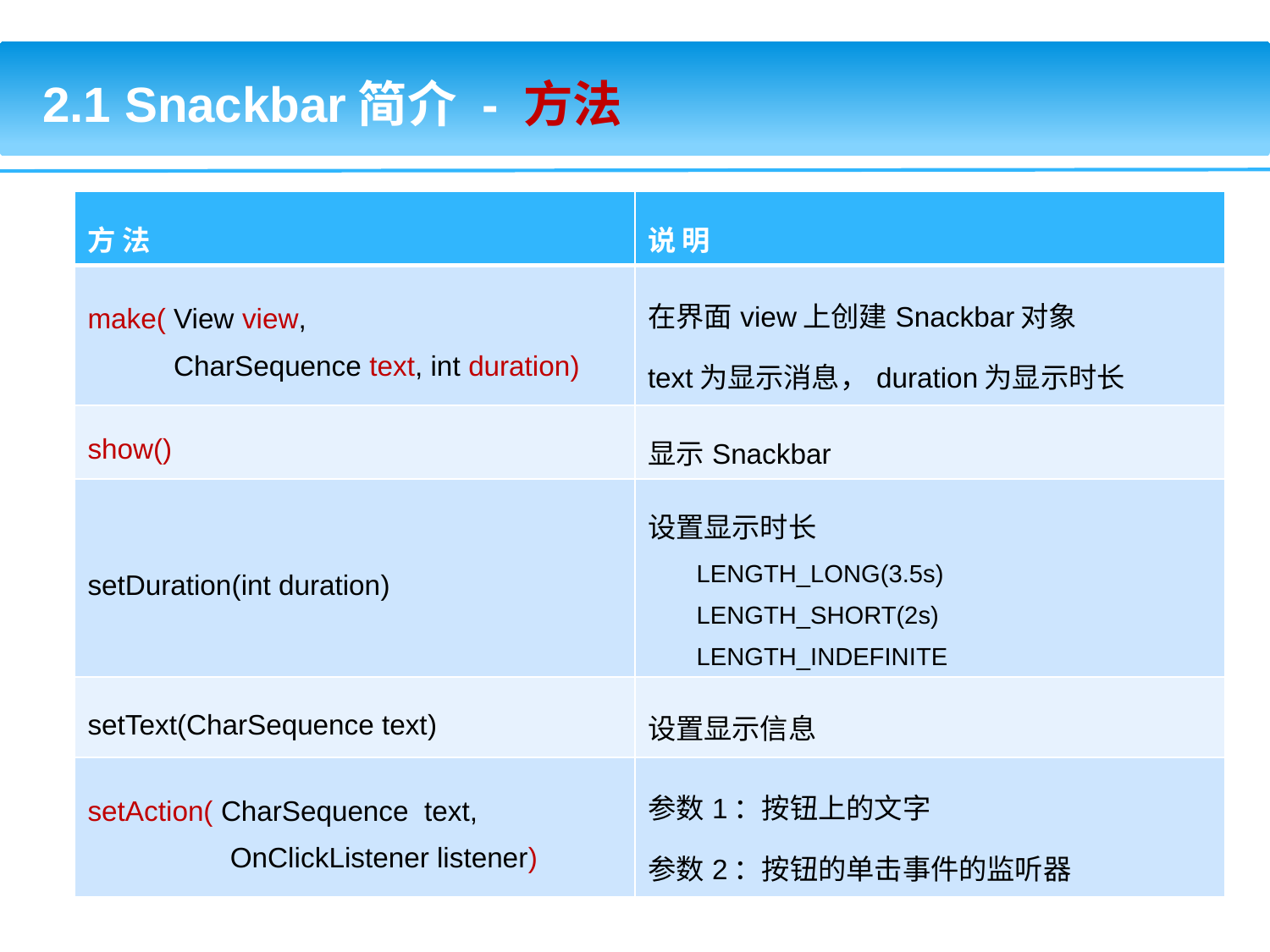

2.1 Snackbar简介 - 方法
| 方 法 | 说 明 |
| --- | --- |
| make( View view, CharSequence text, int duration) | 在界面view上创建Snackbar对象 text为显示消息，duration为显示时长 |
| show() | 显示Snackbar |
| setDuration(int duration) | 设置显示时长 LENGTH\_LONG(3.5s) LENGTH\_SHORT(2s) LENGTH\_INDEFINITE |
| setText(CharSequence text) | 设置显示信息 |
| setAction( CharSequence text, OnClickListener listener) | 参数1：按钮上的文字 参数2：按钮的单击事件的监听器 |